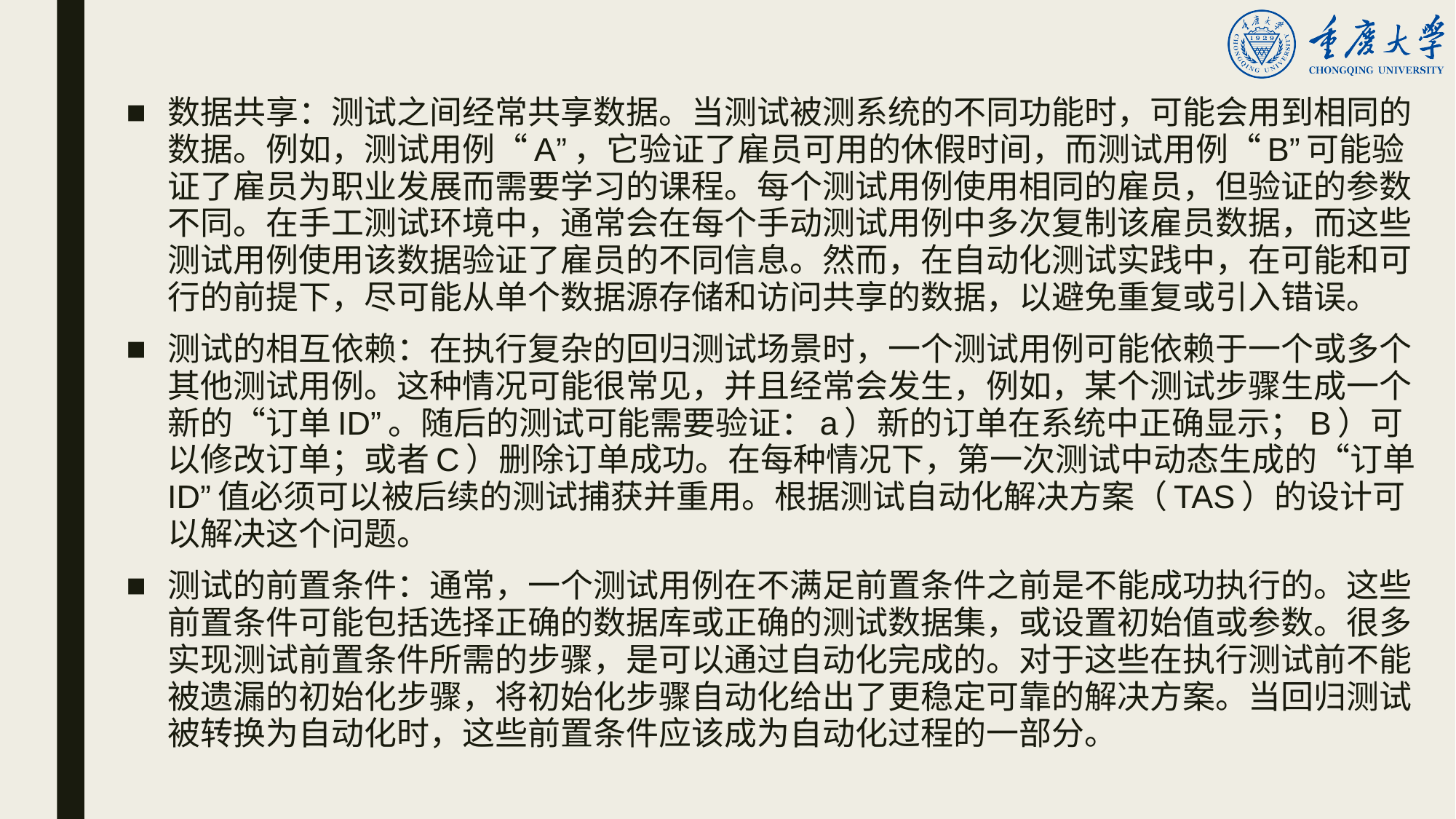

数据共享：测试之间经常共享数据。当测试被测系统的不同功能时，可能会用到相同的数据。例如，测试用例“A”，它验证了雇员可用的休假时间，而测试用例“B”可能验证了雇员为职业发展而需要学习的课程。每个测试用例使用相同的雇员，但验证的参数不同。在手工测试环境中，通常会在每个手动测试用例中多次复制该雇员数据，而这些测试用例使用该数据验证了雇员的不同信息。然而，在自动化测试实践中，在可能和可行的前提下，尽可能从单个数据源存储和访问共享的数据，以避免重复或引入错误。
测试的相互依赖：在执行复杂的回归测试场景时，一个测试用例可能依赖于一个或多个其他测试用例。这种情况可能很常见，并且经常会发生，例如，某个测试步骤生成一个新的“订单ID”。随后的测试可能需要验证：a）新的订单在系统中正确显示；B）可以修改订单；或者C）删除订单成功。在每种情况下，第一次测试中动态生成的“订单ID”值必须可以被后续的测试捕获并重用。根据测试自动化解决方案（TAS）的设计可以解决这个问题。
测试的前置条件：通常，一个测试用例在不满足前置条件之前是不能成功执行的。这些前置条件可能包括选择正确的数据库或正确的测试数据集，或设置初始值或参数。很多实现测试前置条件所需的步骤，是可以通过自动化完成的。对于这些在执行测试前不能被遗漏的初始化步骤，将初始化步骤自动化给出了更稳定可靠的解决方案。当回归测试被转换为自动化时，这些前置条件应该成为自动化过程的一部分。